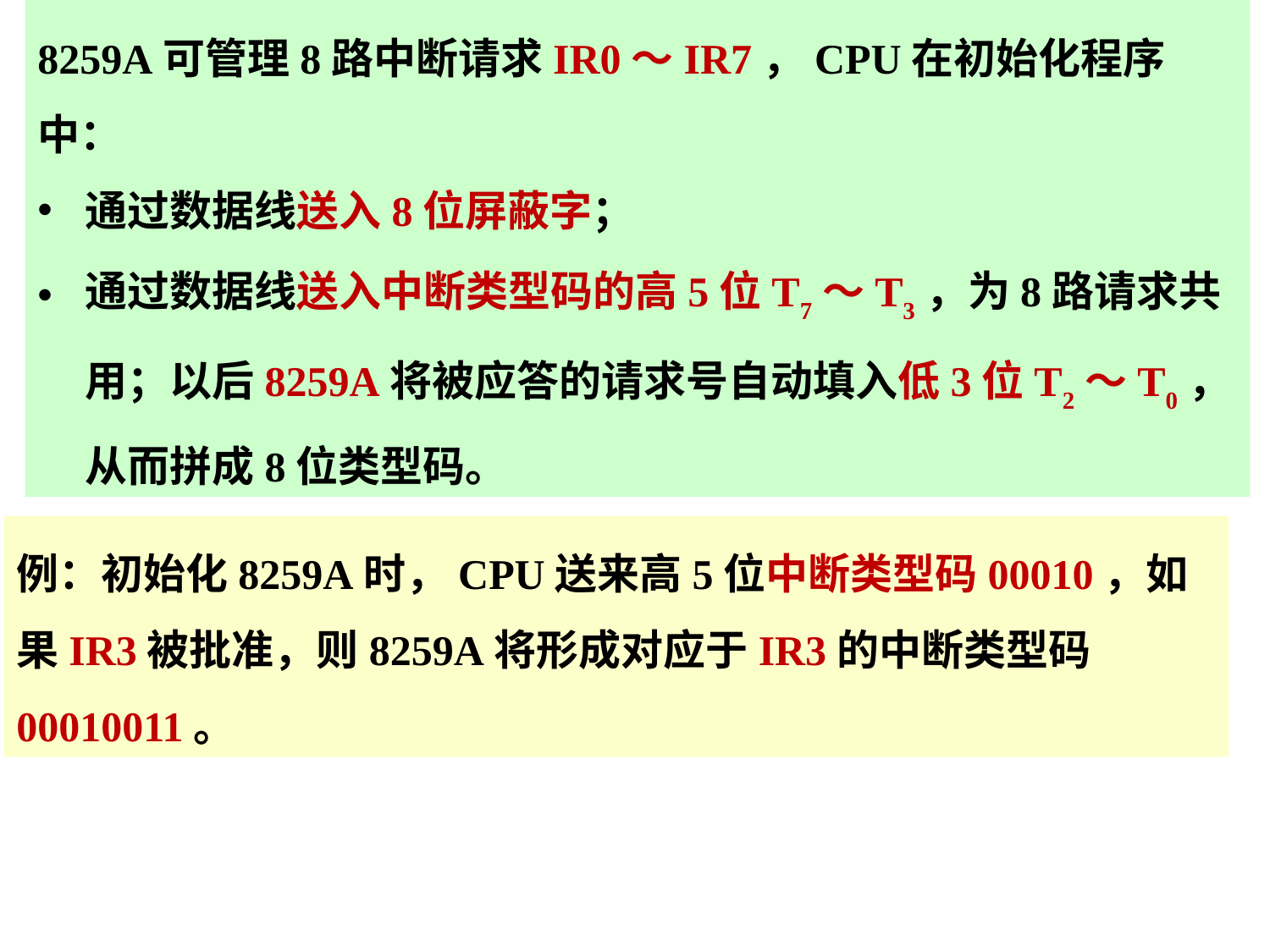

8259A可管理8路中断请求IR0～IR7，CPU在初始化程序中：
通过数据线送入8位屏蔽字；
通过数据线送入中断类型码的高5位T7～T3，为8路请求共用；以后8259A将被应答的请求号自动填入低3位T2～T0，从而拼成8位类型码。
例：初始化8259A时，CPU送来高5位中断类型码00010，如果IR3被批准，则8259A将形成对应于IR3的中断类型码00010011。
68